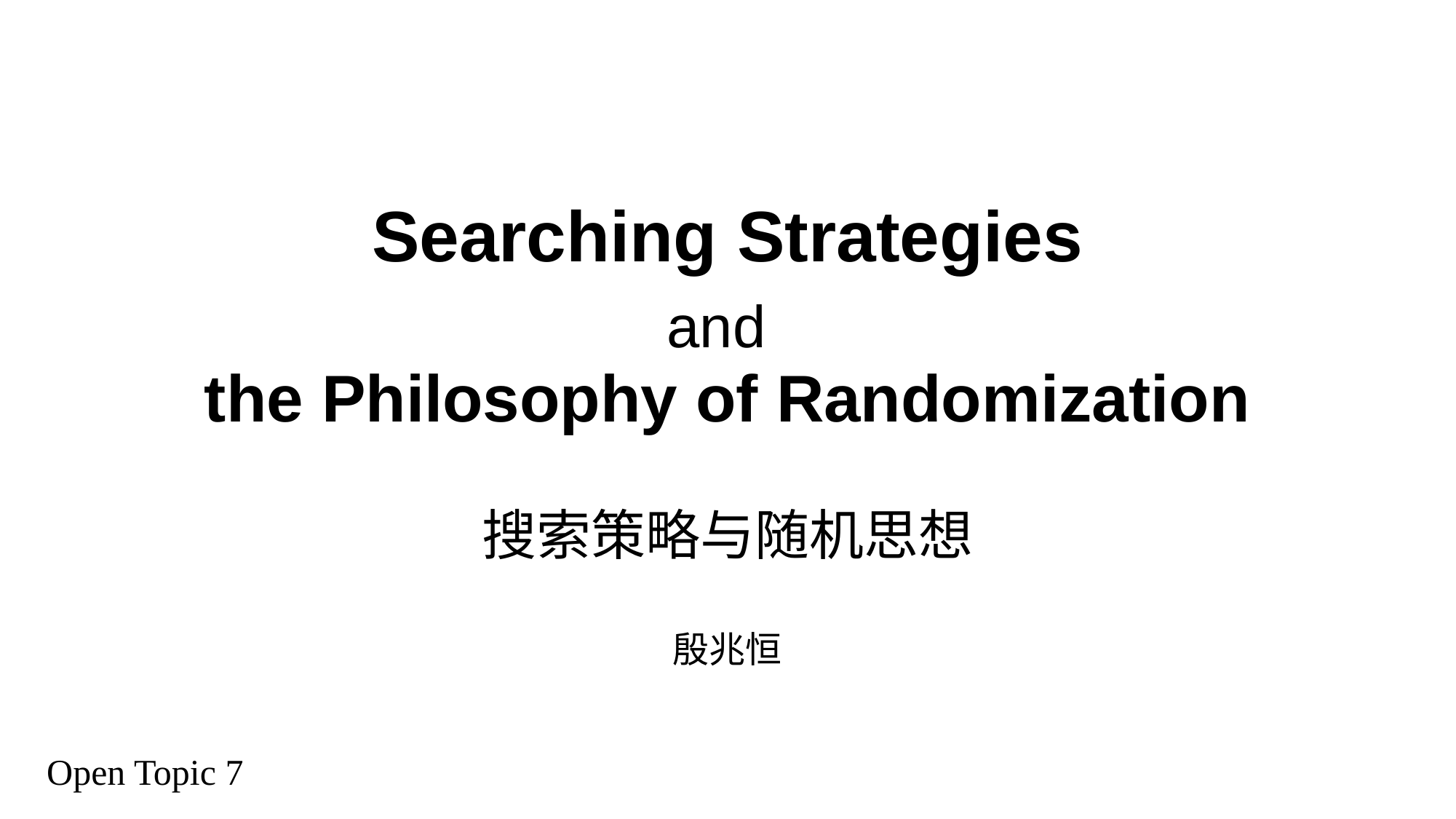

# Searching Strategies and the Philosophy of Randomization
搜索策略与随机思想
殷兆恒
Open Topic 7